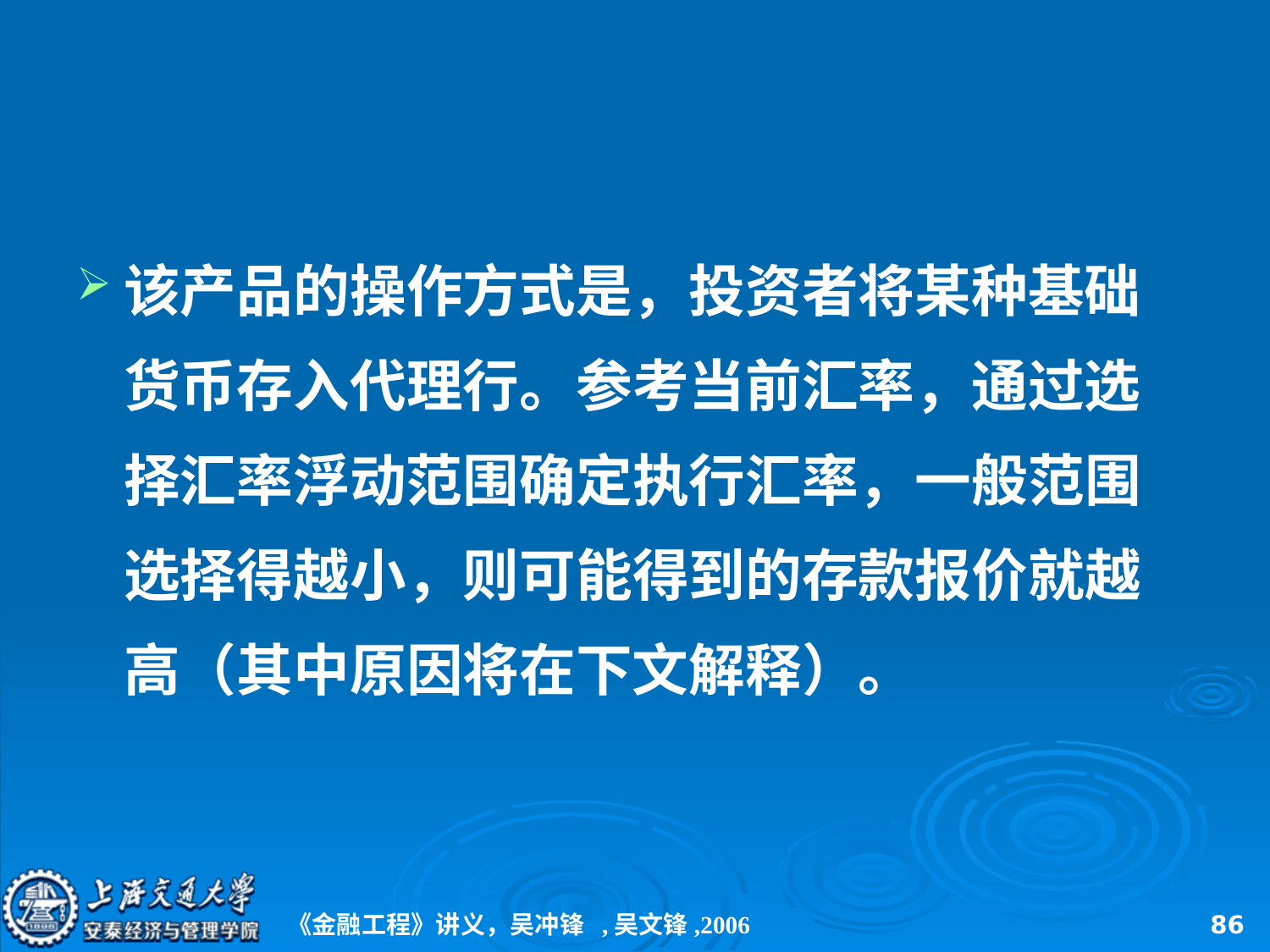

#
该产品的操作方式是，投资者将某种基础货币存入代理行。参考当前汇率，通过选择汇率浮动范围确定执行汇率，一般范围选择得越小，则可能得到的存款报价就越高（其中原因将在下文解释）。